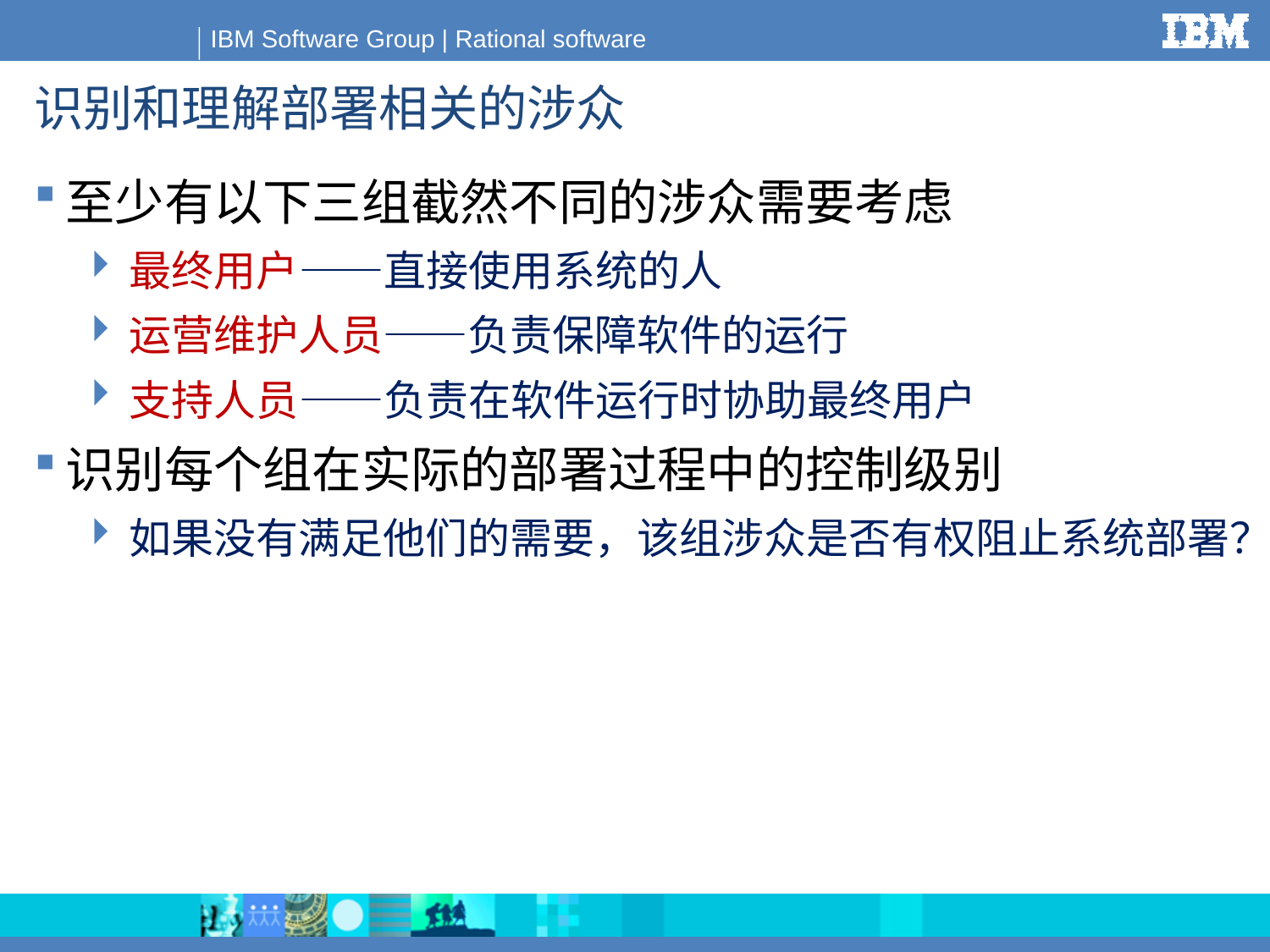

# 识别和理解部署相关的涉众
至少有以下三组截然不同的涉众需要考虑
最终用户——直接使用系统的人
运营维护人员——负责保障软件的运行
支持人员——负责在软件运行时协助最终用户
识别每个组在实际的部署过程中的控制级别
如果没有满足他们的需要，该组涉众是否有权阻止系统部署？